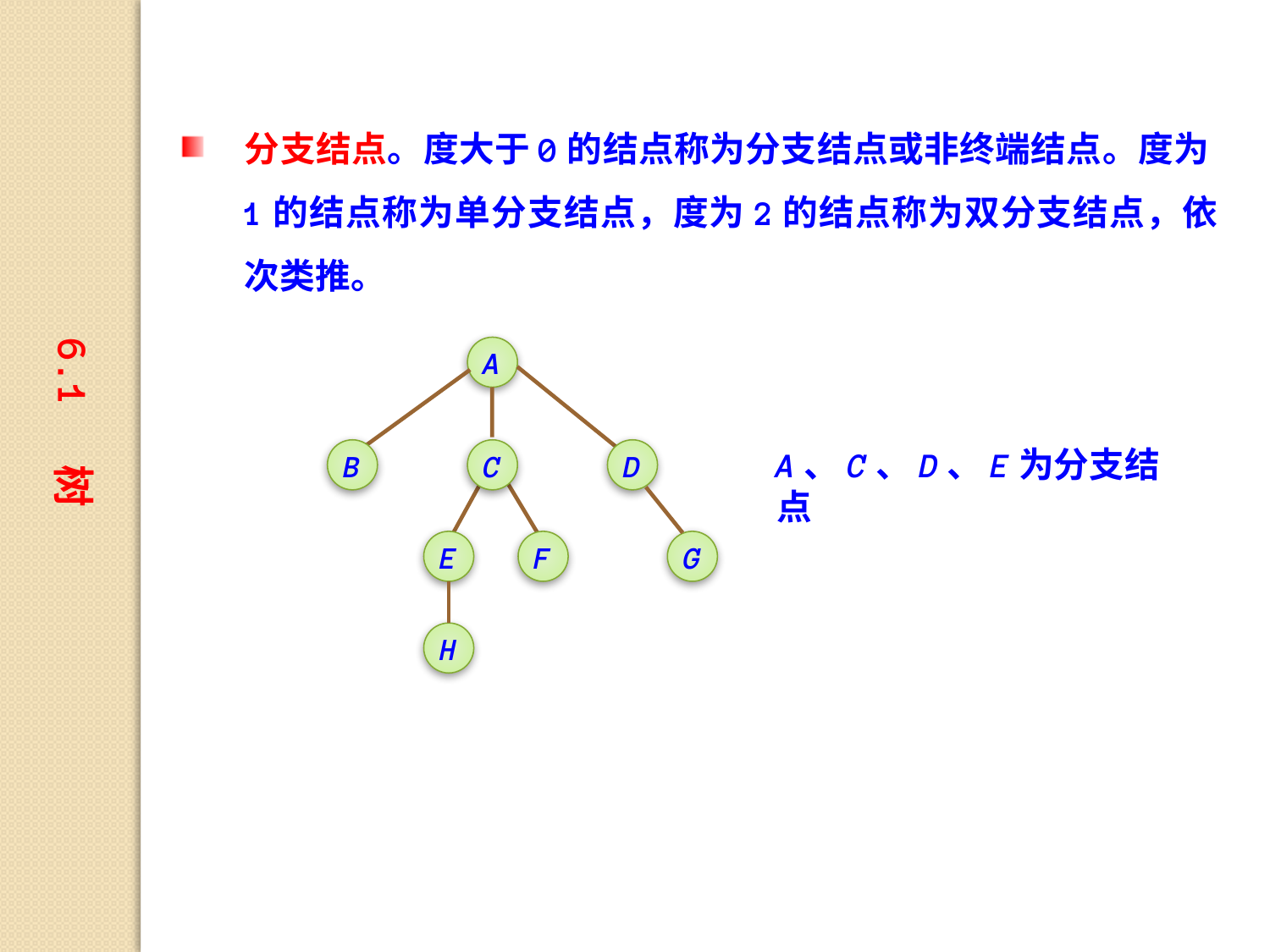

分支结点。度大于0的结点称为分支结点或非终端结点。度为1的结点称为单分支结点，度为2的结点称为双分支结点，依次类推。
6.1  树
A

B
C
D

E
F
G
H
A、C、D、E为分支结点